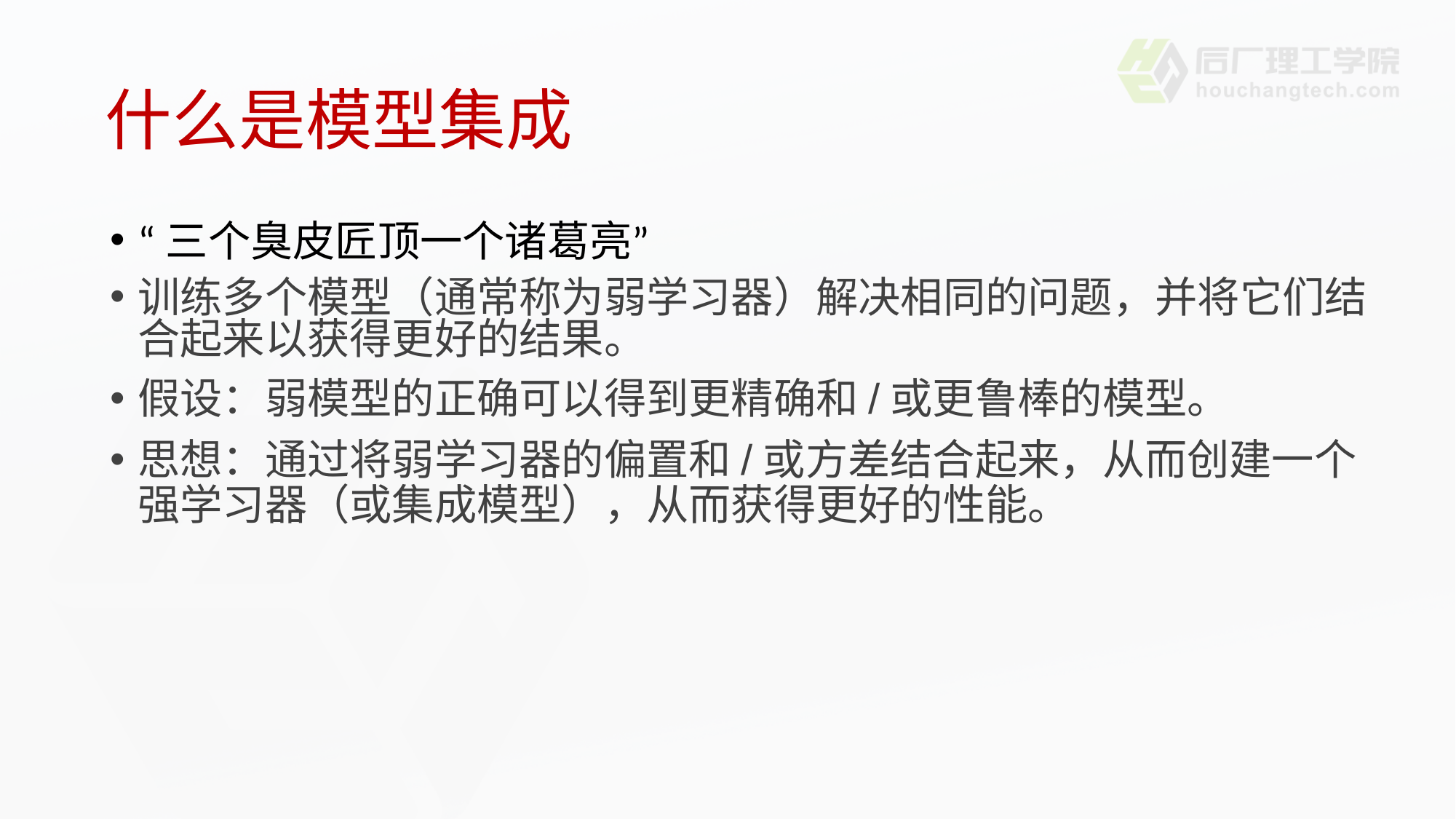

# 什么是模型集成
“三个臭皮匠顶一个诸葛亮”
训练多个模型（通常称为弱学习器）解决相同的问题，并将它们结合起来以获得更好的结果。
假设：弱模型的正确可以得到更精确和/或更鲁棒的模型。
思想：通过将弱学习器的偏置和/或方差结合起来，从而创建一个强学习器（或集成模型），从而获得更好的性能。